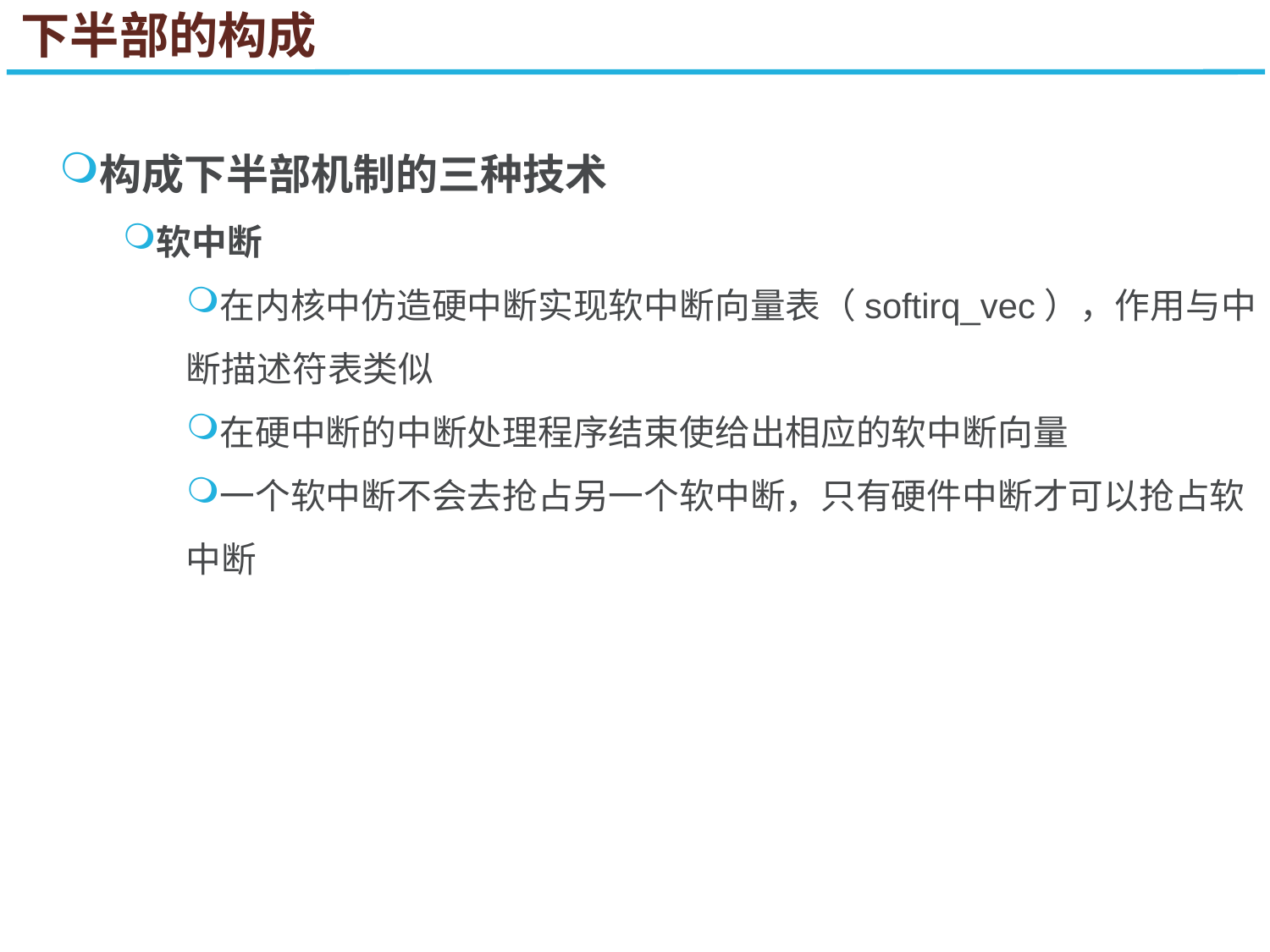

下半部的构成
构成下半部机制的三种技术
软中断
在内核中仿造硬中断实现软中断向量表（softirq_vec），作用与中断描述符表类似
在硬中断的中断处理程序结束使给出相应的软中断向量
一个软中断不会去抢占另一个软中断，只有硬件中断才可以抢占软中断